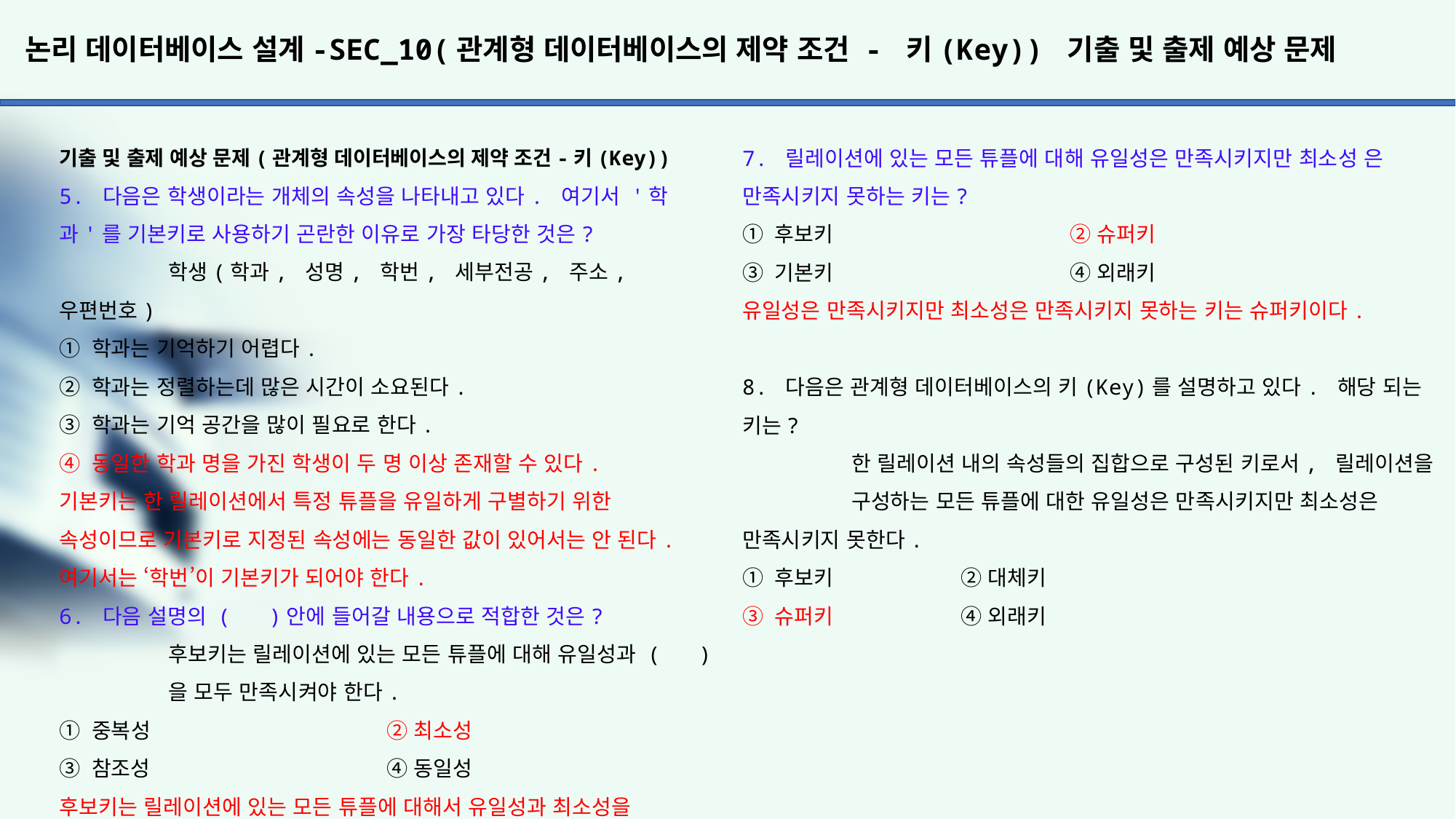

# 논리 데이터베이스 설계-SEC_10(관계형 데이터베이스의 제약 조건 - 키(Key)) 기출 및 출제 예상 문제
7. 릴레이션에 있는 모든 튜플에 대해 유일성은 만족시키지만 최소성 은 만족시키지 못하는 키는?
① 후보키			② 슈퍼키
③ 기본키			④ 외래키
유일성은 만족시키지만 최소성은 만족시키지 못하는 키는 슈퍼키이다.

8. 다음은 관계형 데이터베이스의 키(Key)를 설명하고 있다. 해당 되는 키는?
	한 릴레이션 내의 속성들의 집합으로 구성된 키로서, 릴레이션을 	구성하는 모든 튜플에 대한 유일성은 만족시키지만 최소성은 	만족시키지 못한다.
① 후보키		② 대체키
③ 슈퍼키		④ 외래키
기출 및 출제 예상 문제(관계형 데이터베이스의 제약 조건-키(Key))
5. 다음은 학생이라는 개체의 속성을 나타내고 있다. 여기서 '학과'를 기본키로 사용하기 곤란한 이유로 가장 타당한 것은?
	학생(학과, 성명, 학번, 세부전공, 주소, 우편번호)
① 학과는 기억하기 어렵다.
② 학과는 정렬하는데 많은 시간이 소요된다.
③ 학과는 기억 공간을 많이 필요로 한다.
④ 동일한 학과 명을 가진 학생이 두 명 이상 존재할 수 있다.
기본키는 한 릴레이션에서 특정 튜플을 유일하게 구별하기 위한
속성이므로 기본키로 지정된 속성에는 동일한 값이 있어서는 안 된다. 여기서는 ‘학번’이 기본키가 되어야 한다.
6. 다음 설명의 (   )안에 들어갈 내용으로 적합한 것은?
	후보키는 릴레이션에 있는 모든 튜플에 대해 유일성과 (   )
	을 모두 만족시켜야 한다.
① 중복성			② 최소성
③ 참조성			④ 동일성
후보키는 릴레이션에 있는 모든 튜플에 대해서 유일성과 최소성을
만족시켜야 한다.